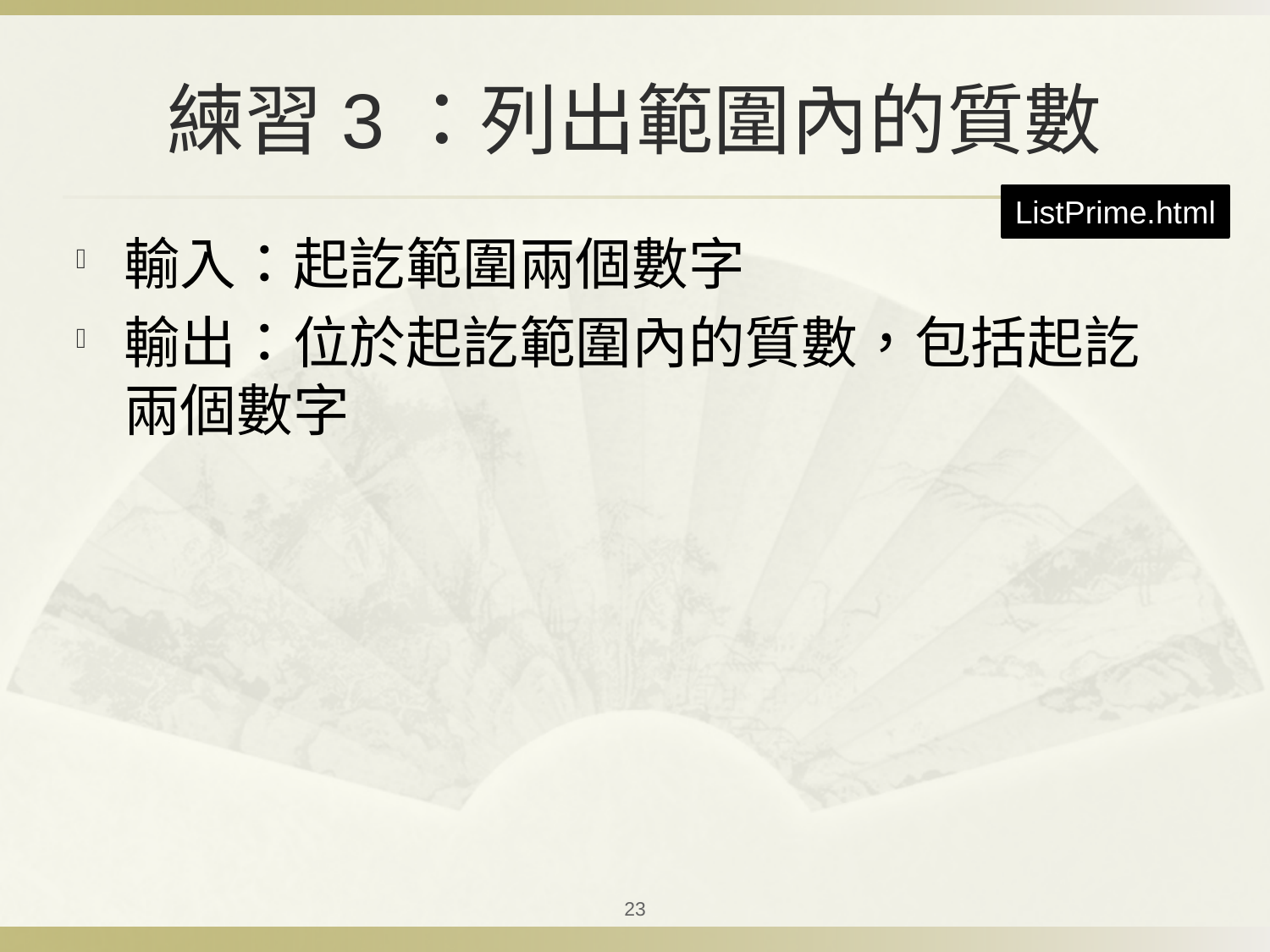

# 練習3：列出範圍內的質數
ListPrime.html
輸入：起訖範圍兩個數字
輸出：位於起訖範圍內的質數，包括起訖兩個數字
23